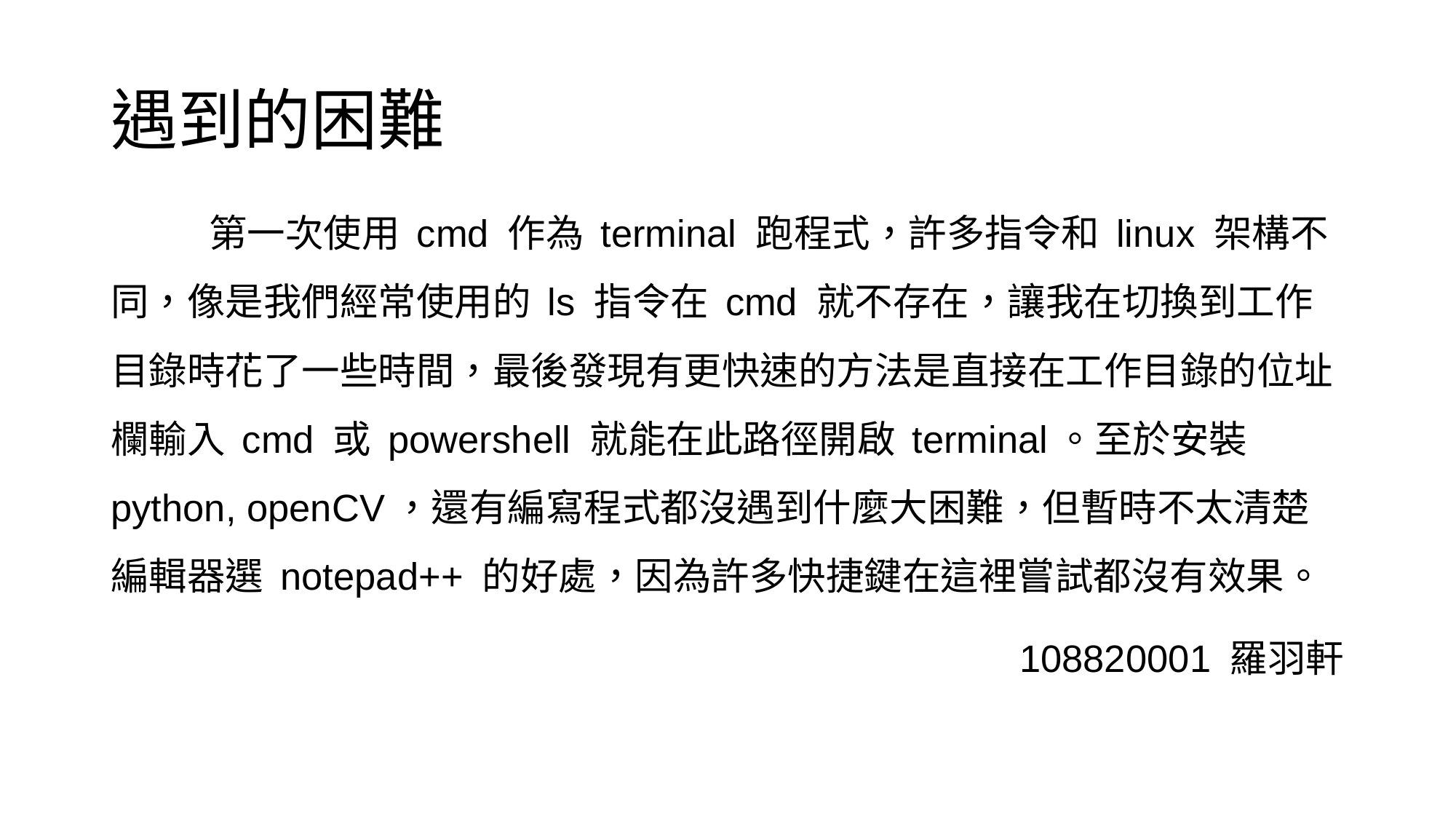

# 遇到的困難
	第一次使用 cmd 作為 terminal 跑程式，許多指令和 linux 架構不同，像是我們經常使用的 ls 指令在 cmd 就不存在，讓我在切換到工作目錄時花了一些時間，最後發現有更快速的方法是直接在工作目錄的位址欄輸入 cmd 或 powershell 就能在此路徑開啟 terminal。至於安裝python, openCV，還有編寫程式都沒遇到什麼大困難，但暫時不太清楚編輯器選 notepad++ 的好處，因為許多快捷鍵在這裡嘗試都沒有效果。
108820001 羅羽軒